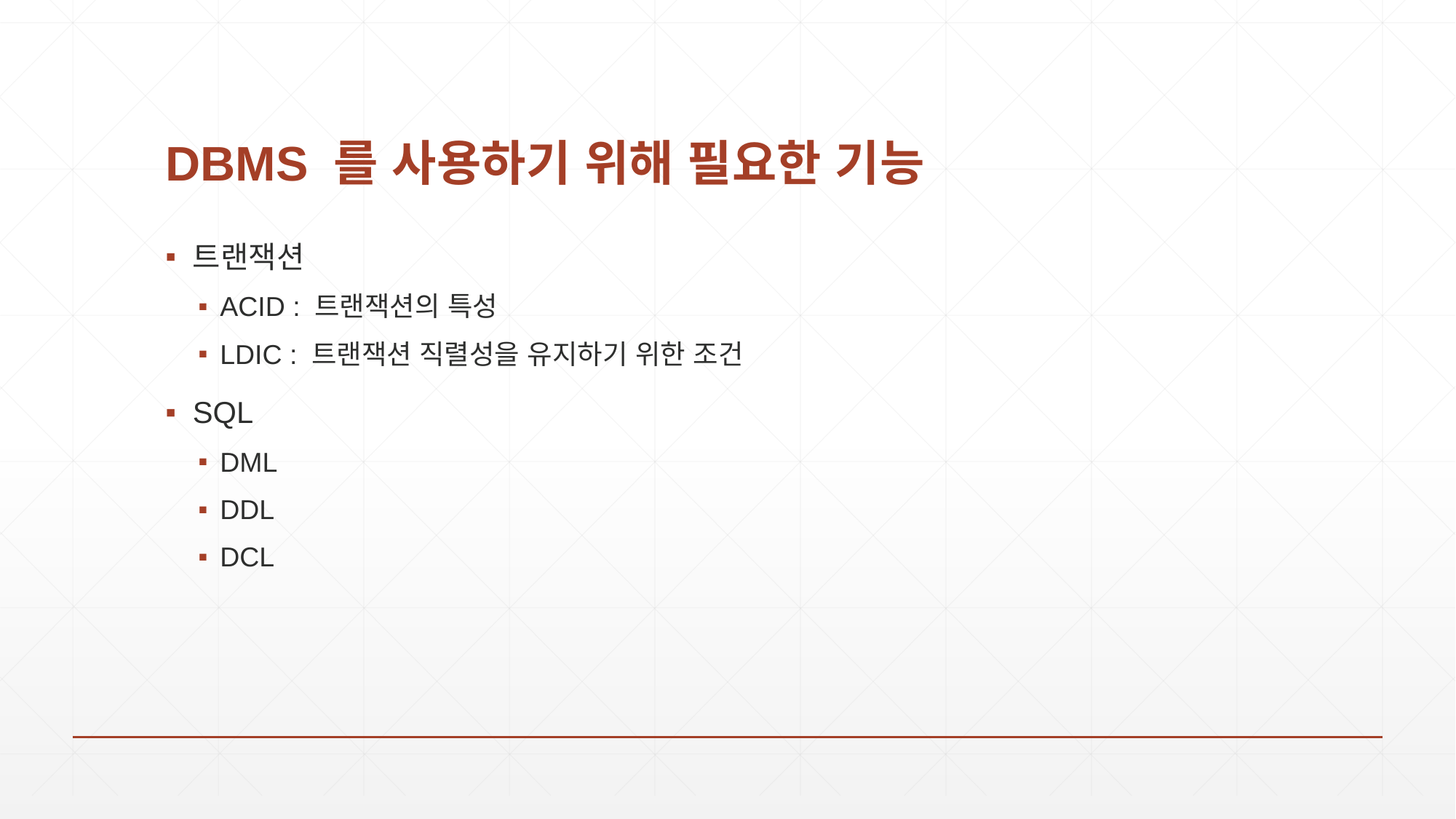

# DBMS 를 사용하기 위해 필요한 기능
트랜잭션
ACID : 트랜잭션의 특성
LDIC : 트랜잭션 직렬성을 유지하기 위한 조건
SQL
DML
DDL
DCL